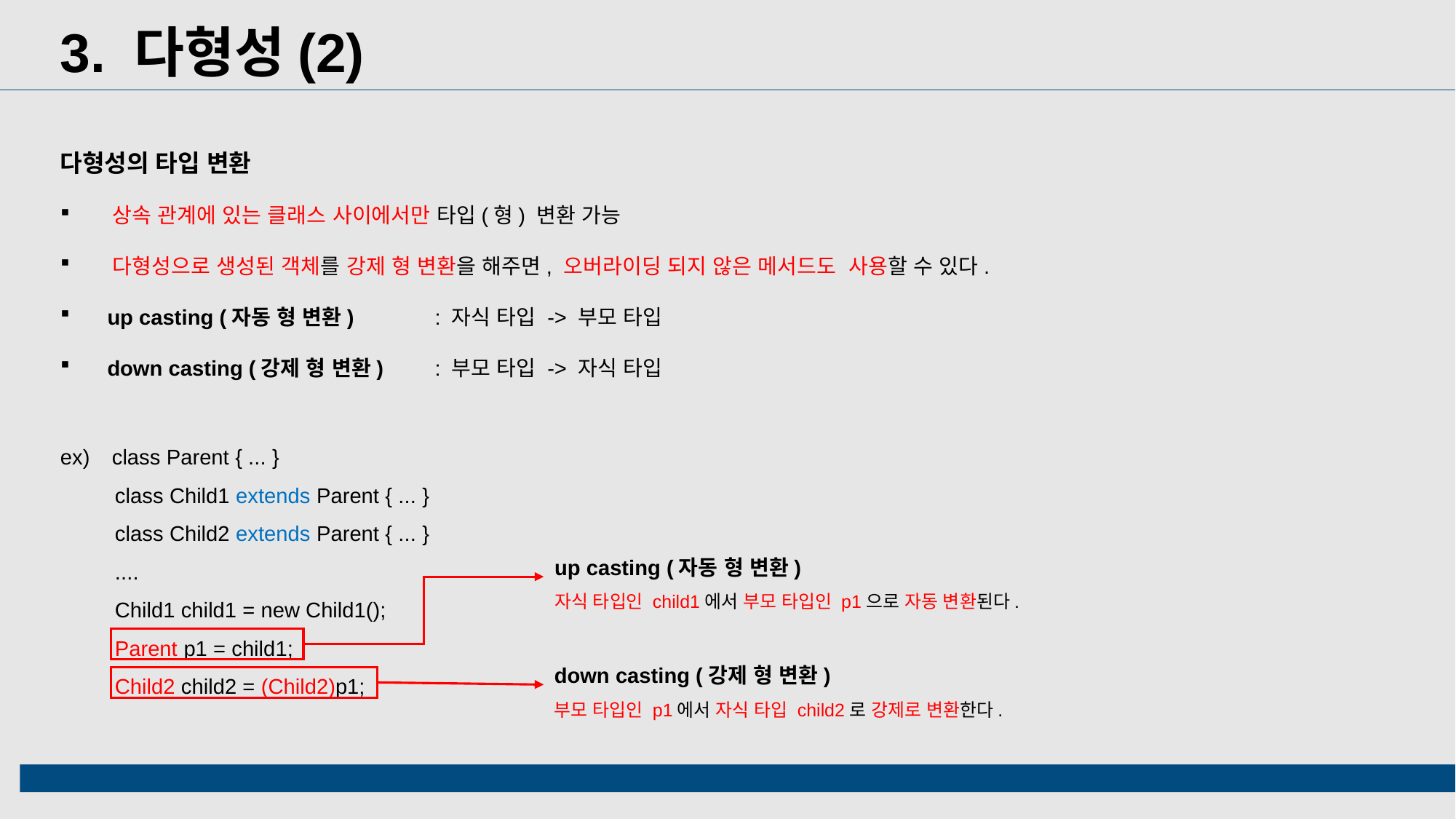

3. 다형성(2)
다형성의 타입 변환
 상속 관계에 있는 클래스 사이에서만 타입(형) 변환 가능
 다형성으로 생성된 객체를 강제 형 변환을 해주면, 오버라이딩 되지 않은 메서드도  사용할 수 있다.
 up casting (자동 형 변환)	 : 자식 타입 -> 부모 타입
 down casting (강제 형 변환)	 : 부모 타입 -> 자식 타입

ex)    class Parent { ... }
class Child1 extends Parent { ... }
class Child2 extends Parent { ... }
....
Child1 child1 = new Child1();
Parent p1 = child1;
Child2 child2 = (Child2)p1;
up casting (자동 형 변환)
자식 타입인 child1에서 부모 타입인 p1으로 자동 변환된다.

down casting (강제 형 변환)
부모 타입인 p1에서 자식 타입 child2로 강제로 변환한다.